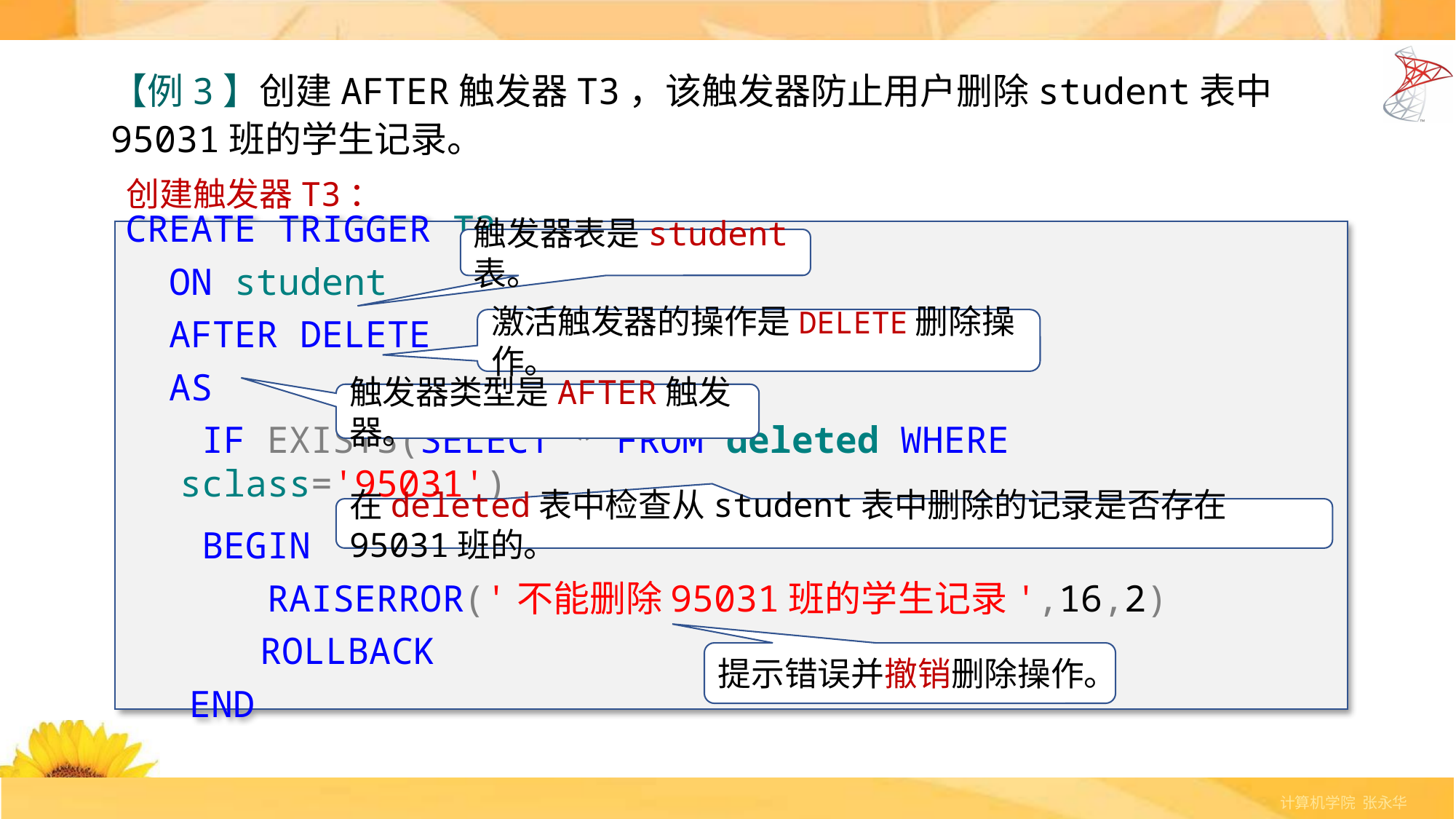

【例3】创建AFTER触发器T3，该触发器防止用户删除student表中95031班的学生记录。
 创建触发器T3：
CREATE TRIGGER T3
  ON student
  AFTER DELETE
  AS
 IF EXISTS(SELECT * FROM deleted WHERE sclass='95031')
 BEGIN
    RAISERROR('不能删除95031班的学生记录',16,2)
  ROLLBACK
END
触发器表是student表。
激活触发器的操作是DELETE删除操作。
触发器类型是AFTER触发器。
在deleted表中检查从student表中删除的记录是否存在95031班的。
提示错误并撤销删除操作。